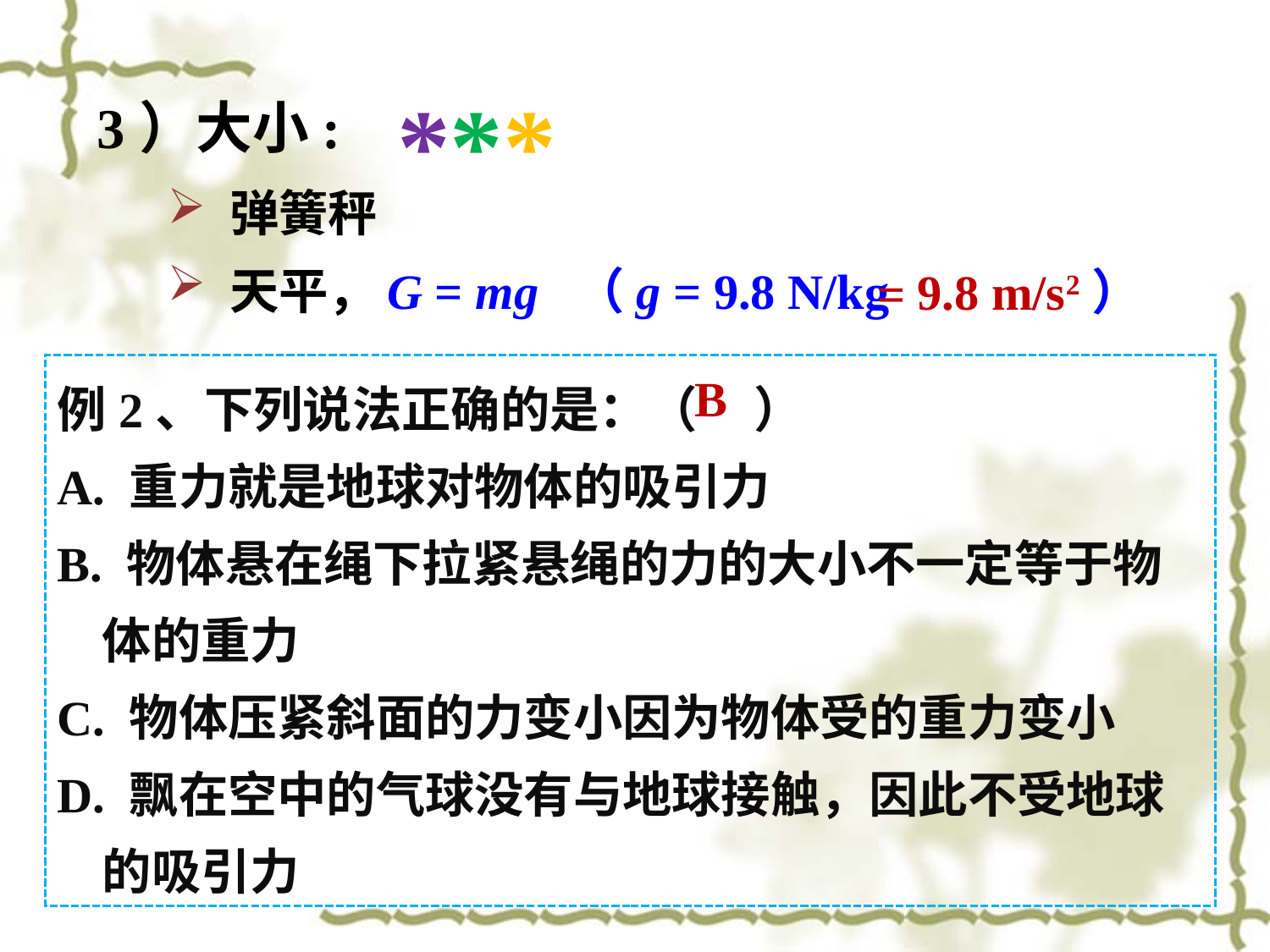

***
3）大小:
 弹簧秤
 天平，
G = mg  （g = 9.8 N/kg
9.8 m/s2）
=
例2、下列说法正确的是：（     ）
A. 重力就是地球对物体的吸引力
B. 物体悬在绳下拉紧悬绳的力的大小不一定等于物
    体的重力
C. 物体压紧斜面的力变小因为物体受的重力变小
D. 飘在空中的气球没有与地球接触，因此不受地球
    的吸引力
B